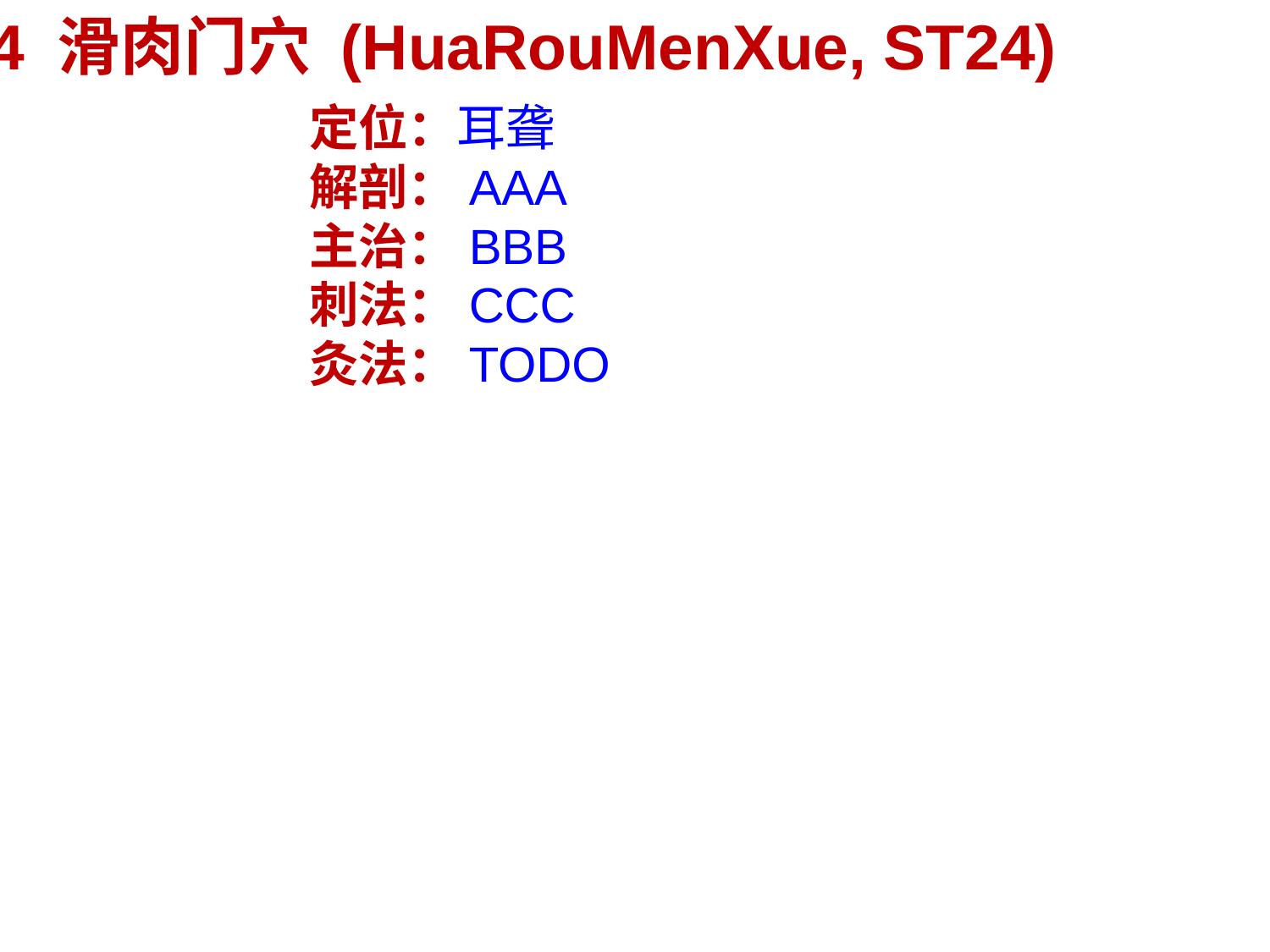

45-24 滑肉门穴 (HuaRouMenXue, ST24)
定位：耳聋
解剖：AAA
主治：BBB
刺法：CCC
灸法：TODO